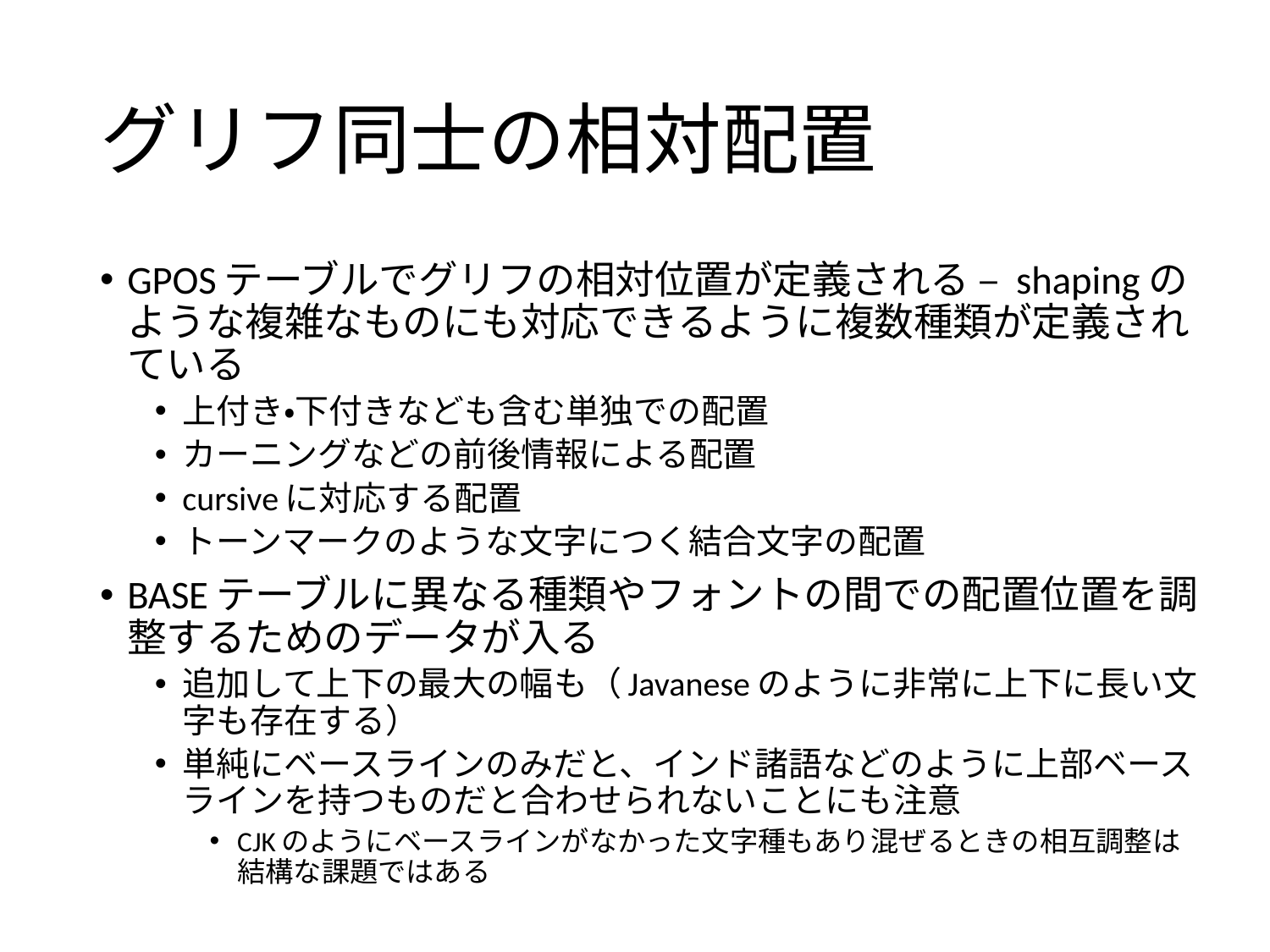

# グリフ同士の相対配置
GPOSテーブルでグリフの相対位置が定義される – shapingのような複雑なものにも対応できるように複数種類が定義されている
上付き・下付きなども含む単独での配置
カーニングなどの前後情報による配置
cursiveに対応する配置
トーンマークのような文字につく結合文字の配置
BASEテーブルに異なる種類やフォントの間での配置位置を調整するためのデータが入る
追加して上下の最大の幅も（Javaneseのように非常に上下に長い文字も存在する）
単純にベースラインのみだと、インド諸語などのように上部ベースラインを持つものだと合わせられないことにも注意
CJKのようにベースラインがなかった文字種もあり混ぜるときの相互調整は結構な課題ではある